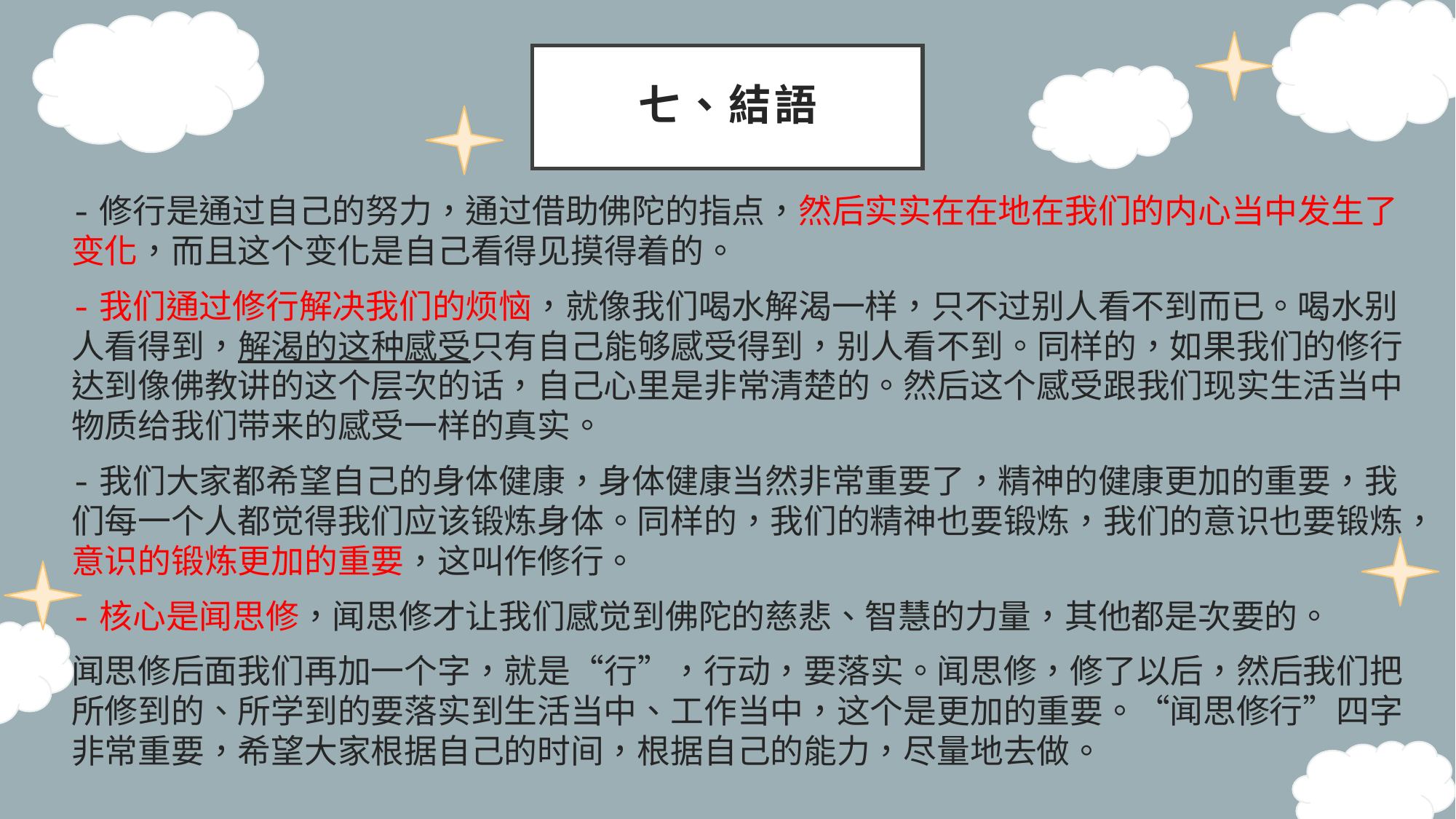

# 七、結語

-修行是通过自己的努力，通过借助佛陀的指点，然后实实在在地在我们的内心当中发生了变化，而且这个变化是自己看得见摸得着的。
-我们通过修行解决我们的烦恼，就像我们喝水解渴一样，只不过别人看不到而已。喝水别人看得到，解渴的这种感受只有自己能够感受得到，别人看不到。同样的，如果我们的修行达到像佛教讲的这个层次的话，自己心里是非常清楚的。然后这个感受跟我们现实生活当中物质给我们带来的感受一样的真实。
-我们大家都希望自己的身体健康，身体健康当然非常重要了，精神的健康更加的重要，我们每一个人都觉得我们应该锻炼身体。同样的，我们的精神也要锻炼，我们的意识也要锻炼，意识的锻炼更加的重要，这叫作修行。
-核心是闻思修，闻思修才让我们感觉到佛陀的慈悲、智慧的力量，其他都是次要的。
闻思修后面我们再加一个字，就是“行”，行动，要落实。闻思修，修了以后，然后我们把所修到的、所学到的要落实到生活当中、工作当中，这个是更加的重要。“闻思修行”四字非常重要，希望大家根据自己的时间，根据自己的能力，尽量地去做。